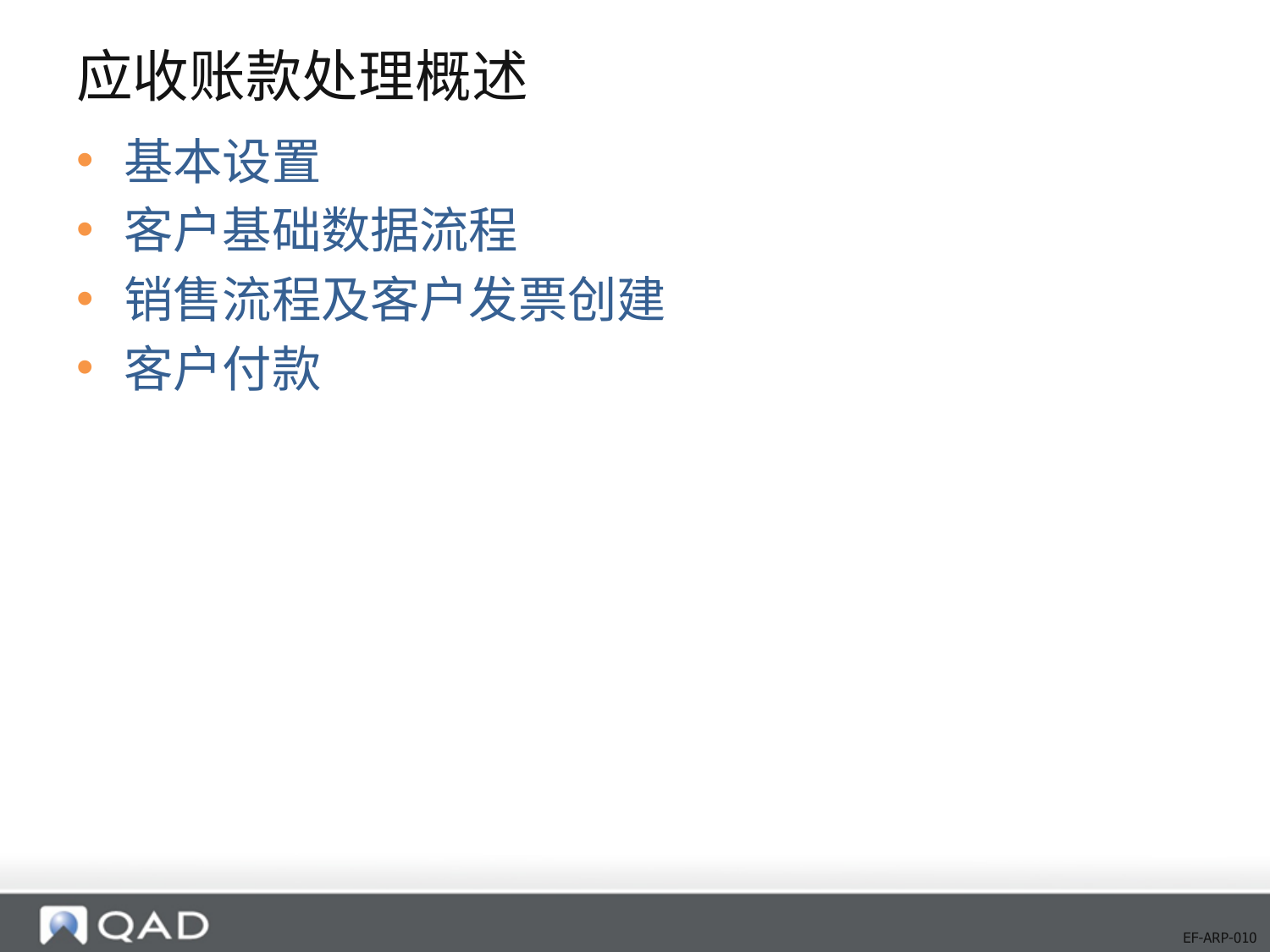

# 应收账款处理概述
基本设置
客户基础数据流程
销售流程及客户发票创建
客户付款
EF-ARP-010